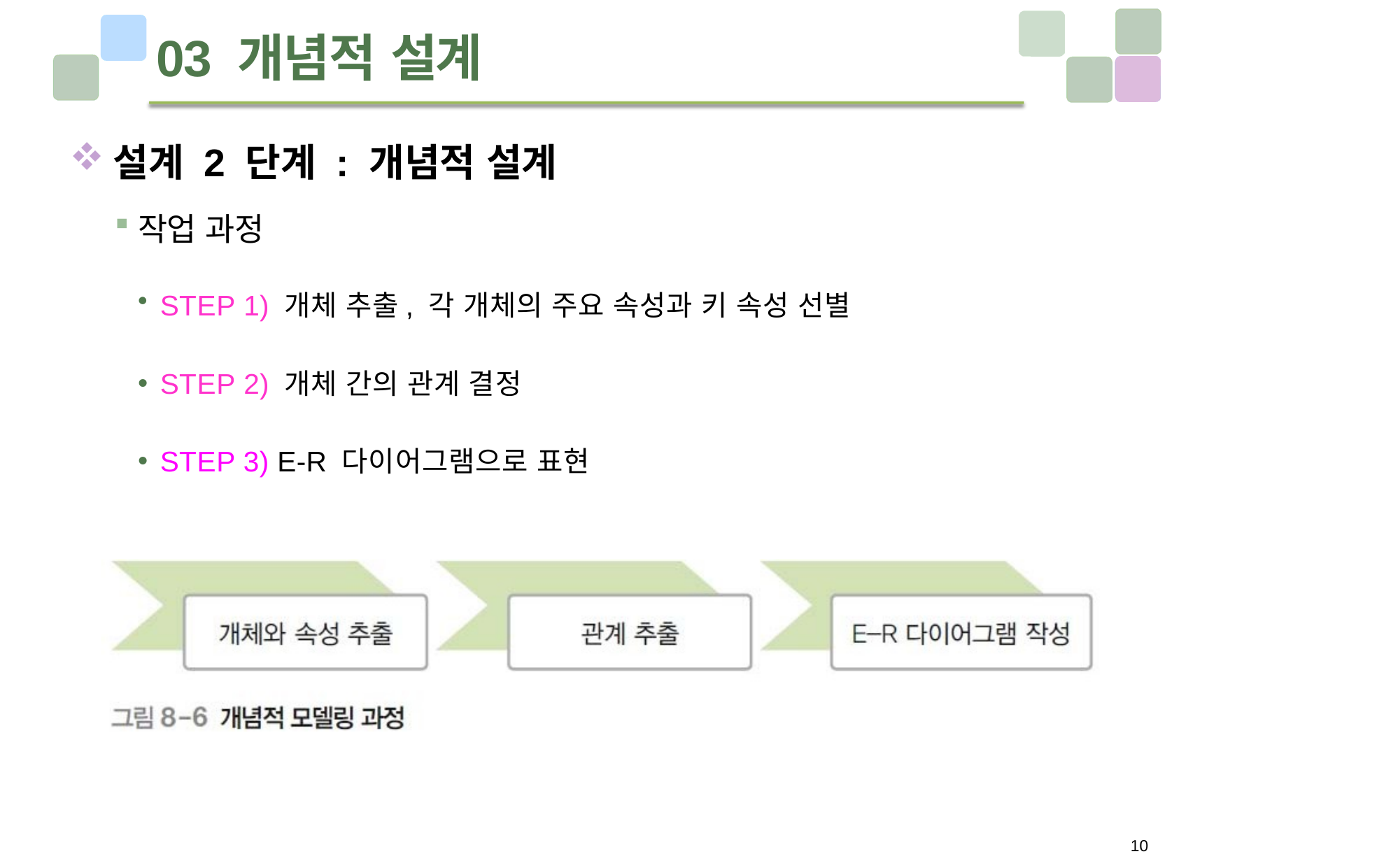

# 03 개념적 설계
설계 2 단계 : 개념적 설계
작업 과정

STEP 1) 개체 추출, 각 개체의 주요 속성과 키 속성 선별

STEP 2) 개체 간의 관계 결정

STEP 3) E-R 다이어그램으로 표현

10